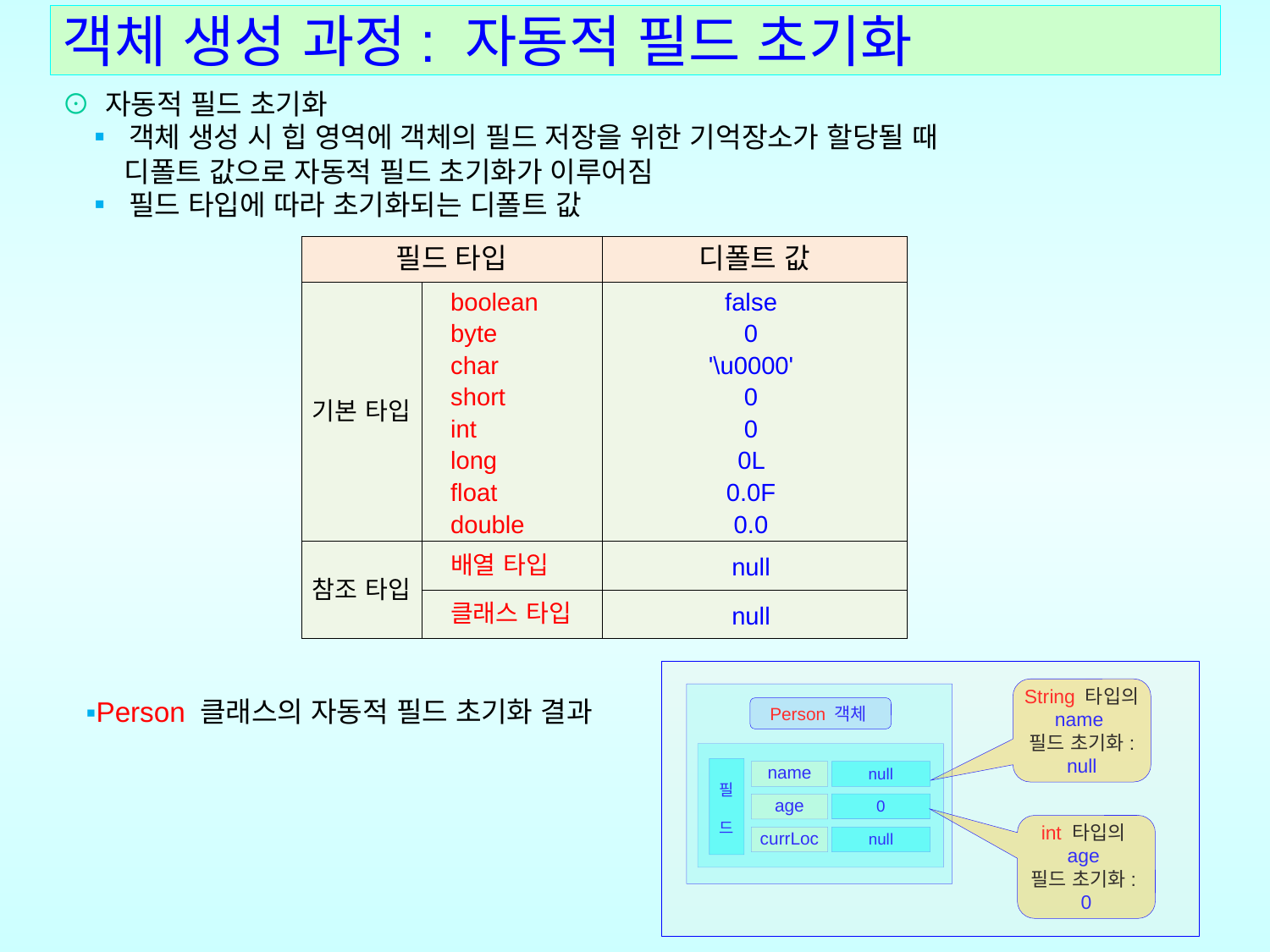

# 객체 생성 과정: 자동적 필드 초기화
⊙ 자동적 필드 초기화
   ▪ 객체 생성 시 힙 영역에 객체의 필드 저장을 위한 기억장소가 할당될 때
       디폴트 값으로 자동적 필드 초기화가 이루어짐
   ▪ 필드 타입에 따라 초기화되는 디폴트 값

   ▪Person 클래스의 자동적 필드 초기화 결과
| 필드 타입 |  | 디폴트 값 |
| --- | --- | --- |
| 기본 타입 | boolean byte char short int long float double | false 0 '\u0000' 0 0 0L 0.0F 0.0 |
| 참조 타입 | 배열 타입 | null |
|  | 클래스 타입 | null |

String 타입의 name
필드 초기화: null

Person 객체

필

드
name
null
0
age
int 타입의
age
필드 초기화:
0
currLoc
null